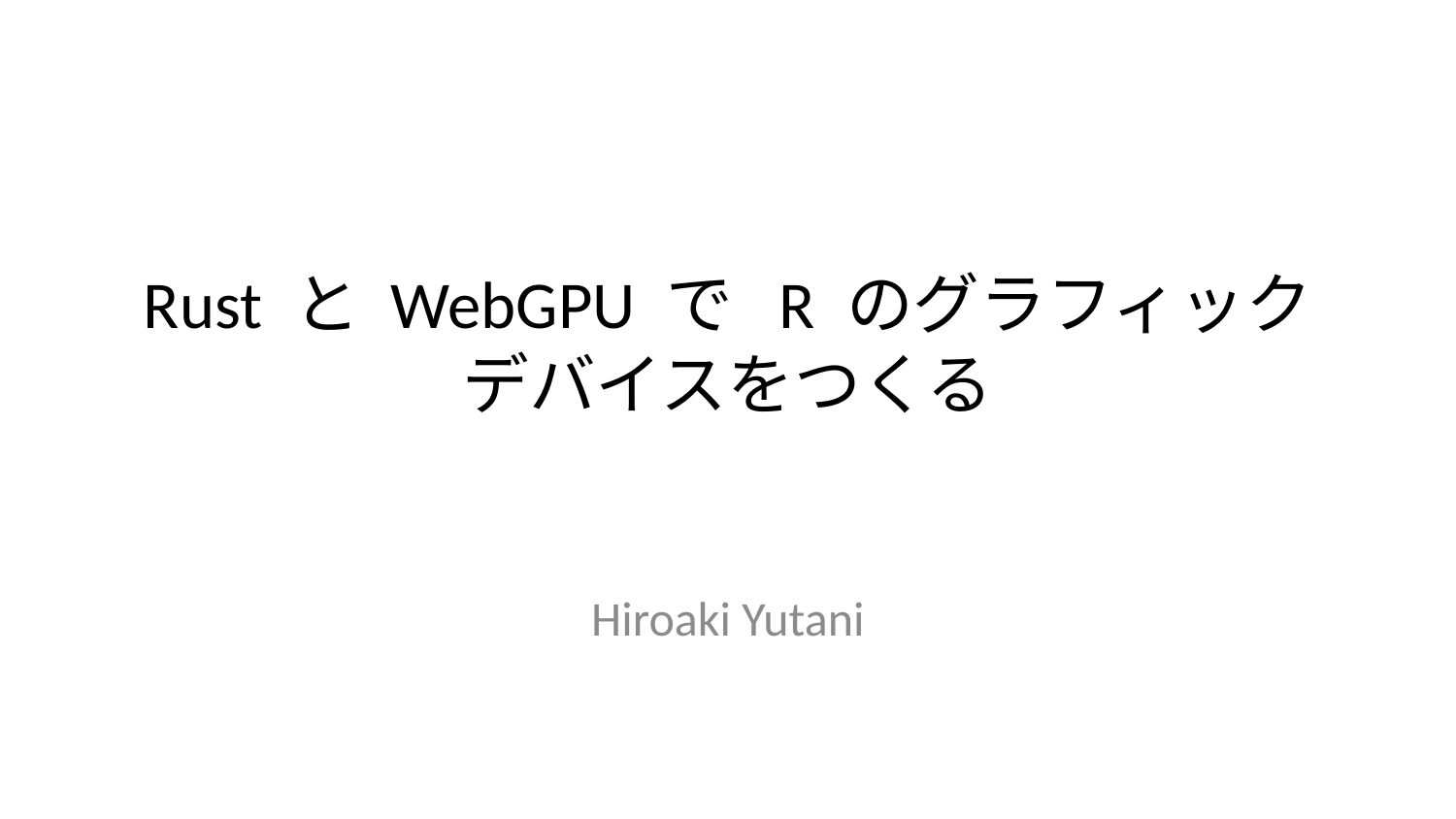

# Rust と WebGPU で  R のグラフィックデバイスをつくる
Hiroaki Yutani